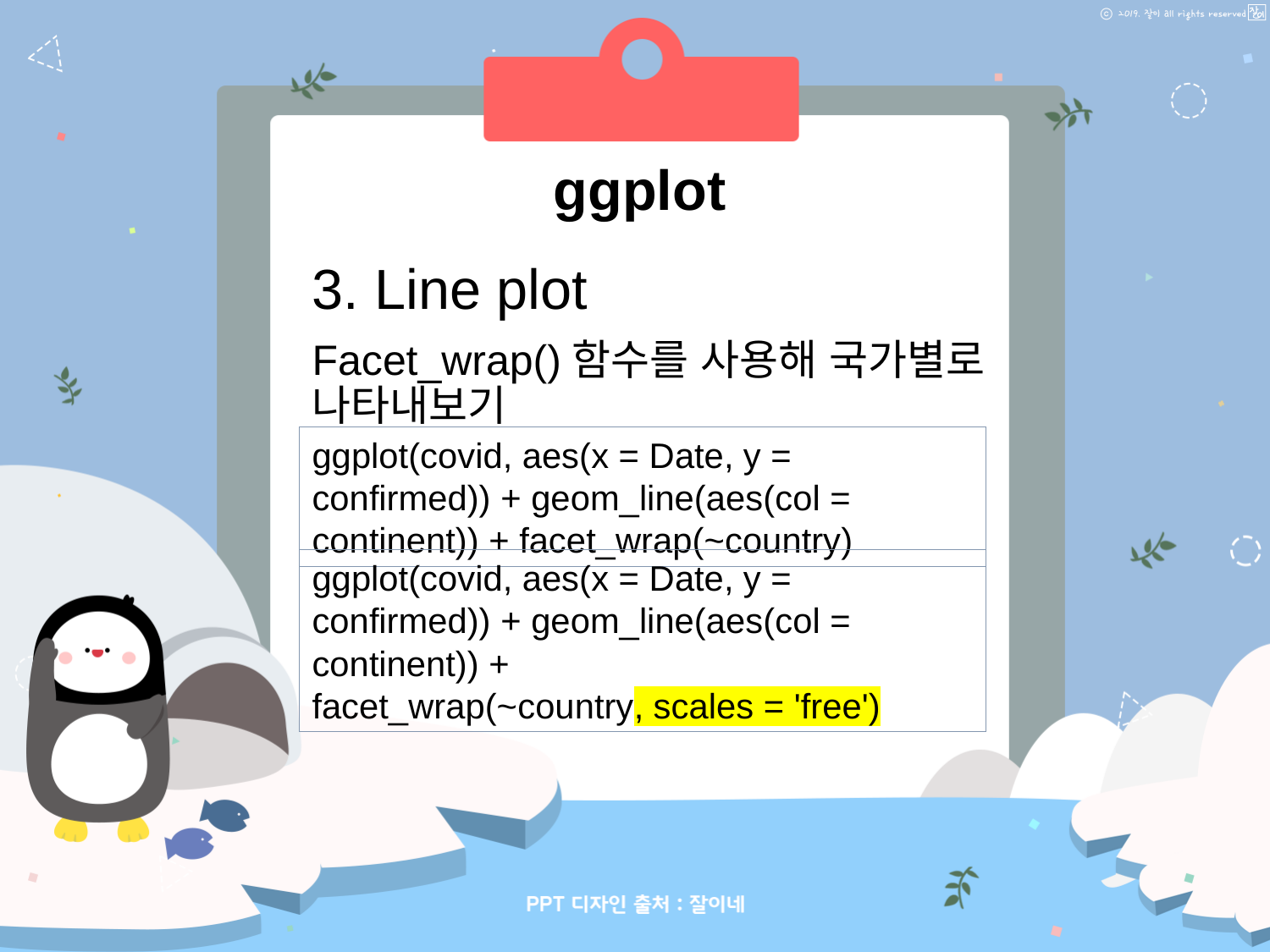

ggplot
3. Line plot
Facet_wrap()함수를 사용해 국가별로 나타내보기
ggplot(covid, aes(x = Date, y = confirmed)) + geom_line(aes(col = continent)) + facet_wrap(~country)
ggplot(covid, aes(x = Date, y = confirmed)) + geom_line(aes(col = continent)) +
facet_wrap(~country, scales = 'free')